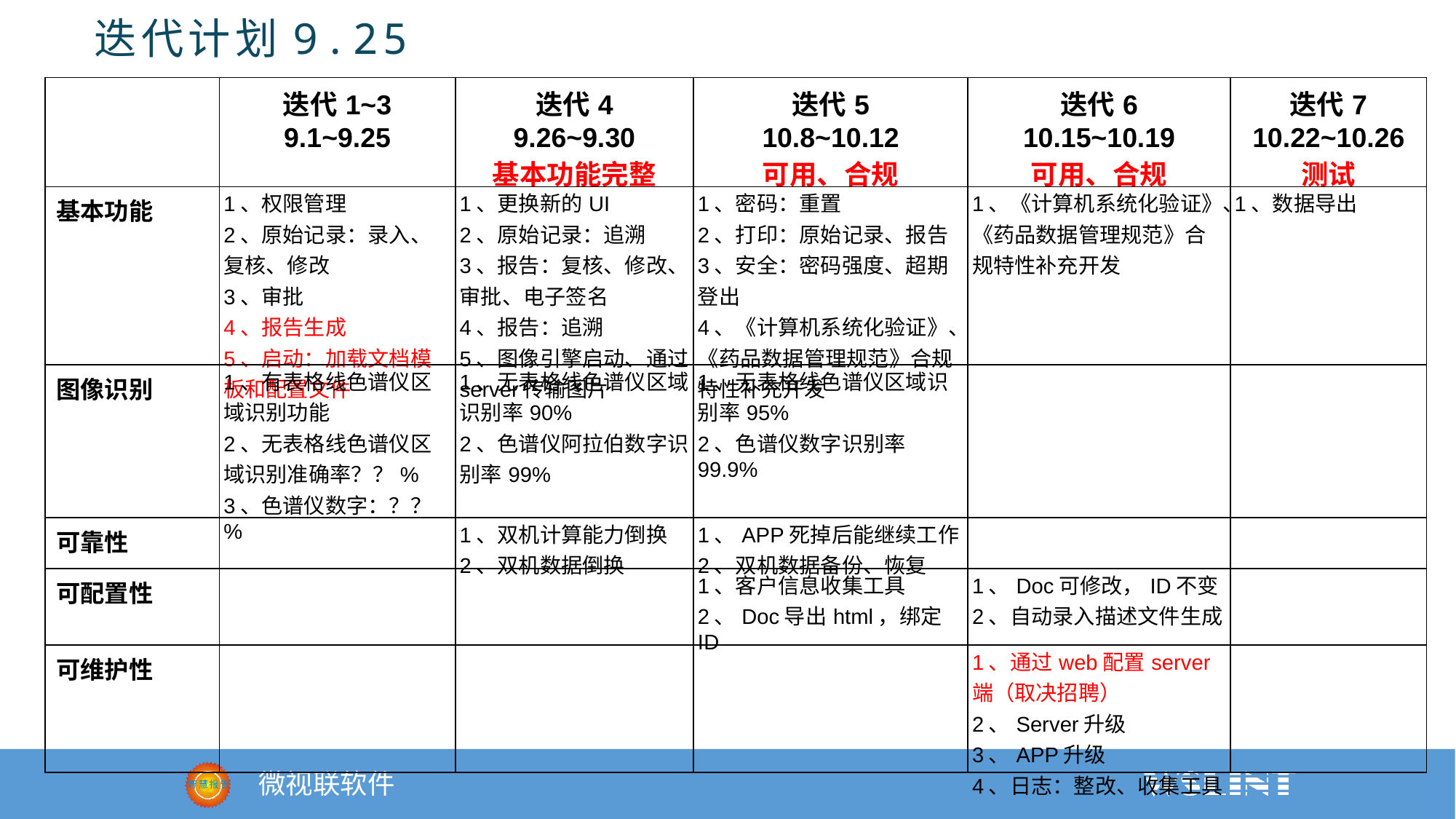

迭代计划9.25
|  | 迭代1~3 9.1~9.25 | 迭代4 9.26~9.30 基本功能完整 | 迭代5 10.8~10.12 可用、合规 | 迭代6 10.15~10.19 可用、合规 | 迭代7 10.22~10.26 测试 |
| --- | --- | --- | --- | --- | --- |
| 基本功能 | 1、权限管理 2、原始记录：录入、复核、修改 3、审批 4、报告生成 5、启动：加载文档模板和配置文件 | 1、更换新的UI 2、原始记录：追溯 3、报告：复核、修改、审批、电子签名 4、报告：追溯 5、图像引擎启动、通过server传输图片 | 1、密码：重置 2、打印：原始记录、报告 3、安全：密码强度、超期登出 4、《计算机系统化验证》、《药品数据管理规范》合规特性补充开发 | 1、《计算机系统化验证》、《药品数据管理规范》合规特性补充开发 | 1、数据导出 |
| 图像识别 | 1、有表格线色谱仪区域识别功能 2、无表格线色谱仪区域识别准确率？？% 3、色谱仪数字：？？% | 1、无表格线色谱仪区域识别率90% 2、色谱仪阿拉伯数字识别率99% | 1、无表格线色谱仪区域识别率95% 2、色谱仪数字识别率99.9% |  |  |
| 可靠性 |  | 1、双机计算能力倒换 2、双机数据倒换 | 1、APP死掉后能继续工作 2、双机数据备份、恢复 |  |  |
| 可配置性 |  |  | 1、客户信息收集工具 2、Doc导出html，绑定ID | 1、Doc可修改，ID不变 2、自动录入描述文件生成 |  |
| 可维护性 |  |  |  | 1、通过web配置server端（取决招聘） 2、Server升级 3、APP升级 4、日志：整改、收集工具 |  |